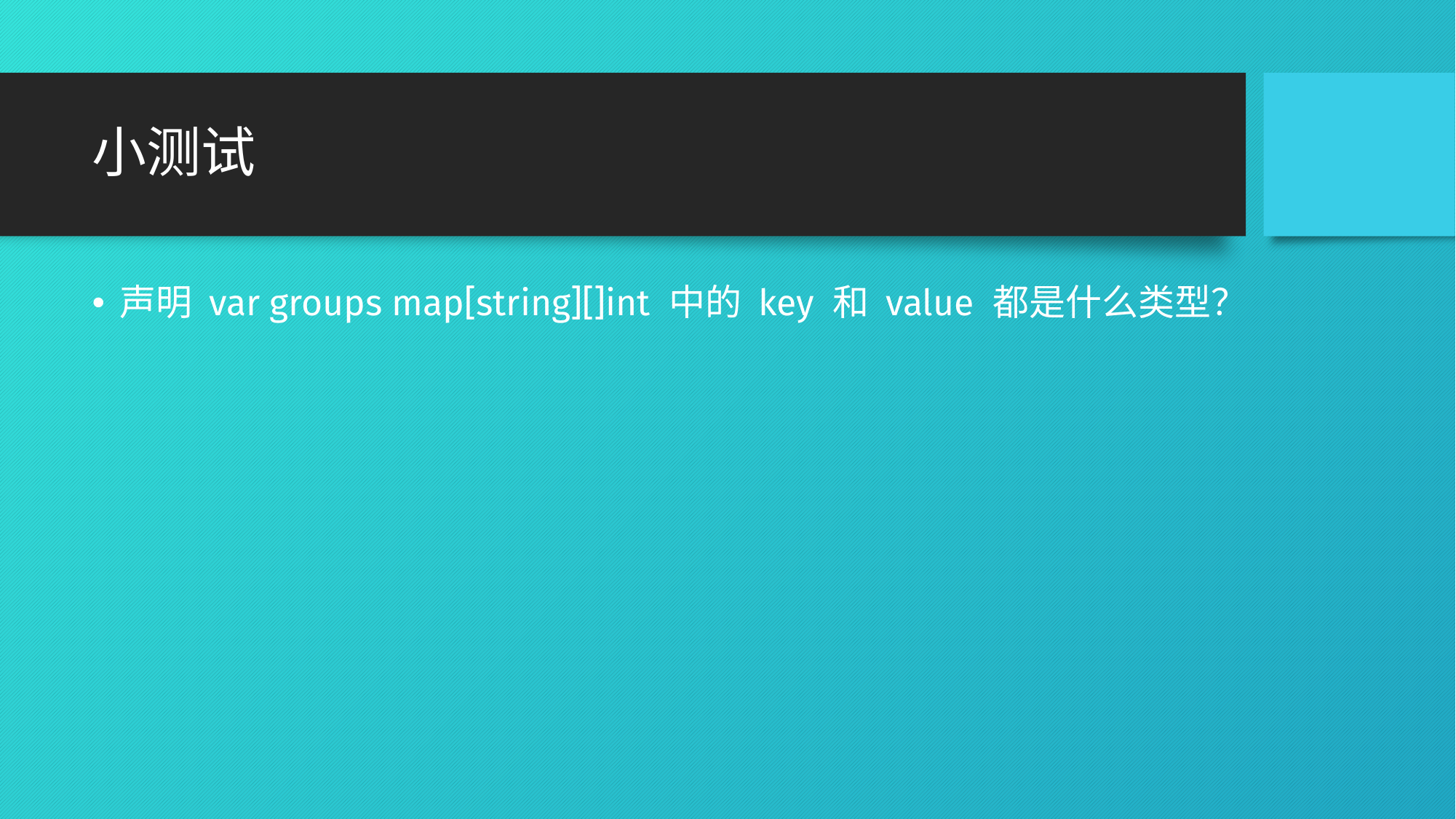

# 小测试
声明 var groups map[string][]int 中的 key 和 value 都是什么类型？